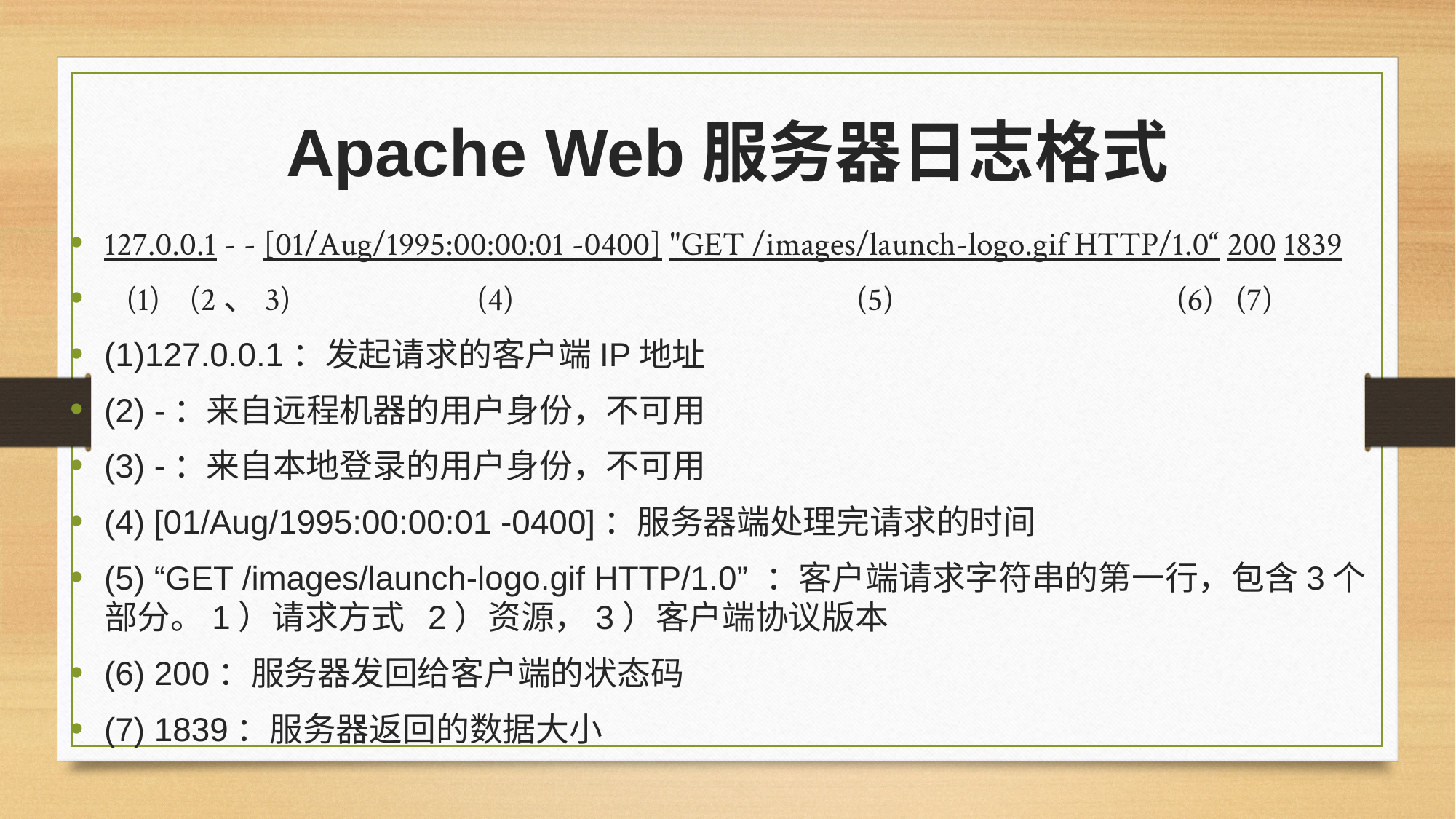

# Apache Web服务器日志格式
127.0.0.1 - - [01/Aug/1995:00:00:01 -0400] "GET /images/launch-logo.gif HTTP/1.0“ 200 1839
   (1)    (2、3)                         (4)                                              (5)                                      (6)   (7)
(1)127.0.0.1：发起请求的客户端IP地址
(2) -：来自远程机器的用户身份，不可用
(3) -：来自本地登录的用户身份，不可用
(4) [01/Aug/1995:00:00:01 -0400]：服务器端处理完请求的时间
(5) “GET /images/launch-logo.gif HTTP/1.0” ：客户端请求字符串的第一行，包含3个部分。1）请求方式  2）资源，3）客户端协议版本
(6) 200：服务器发回给客户端的状态码
(7) 1839：服务器返回的数据大小